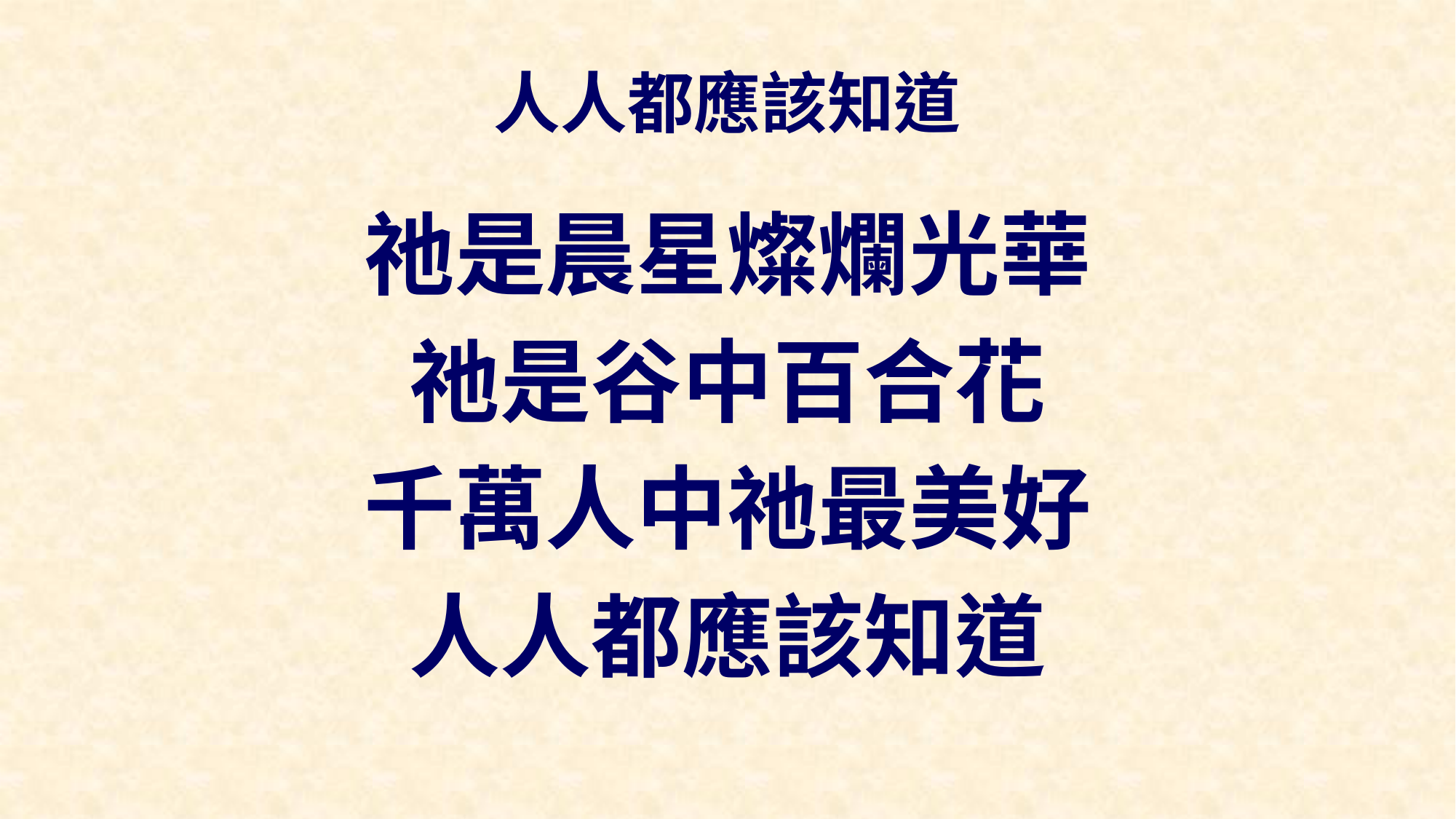

# 人人都應該知道
祂是晨星燦爛光華
祂是谷中百合花
千萬人中祂最美好
人人都應該知道